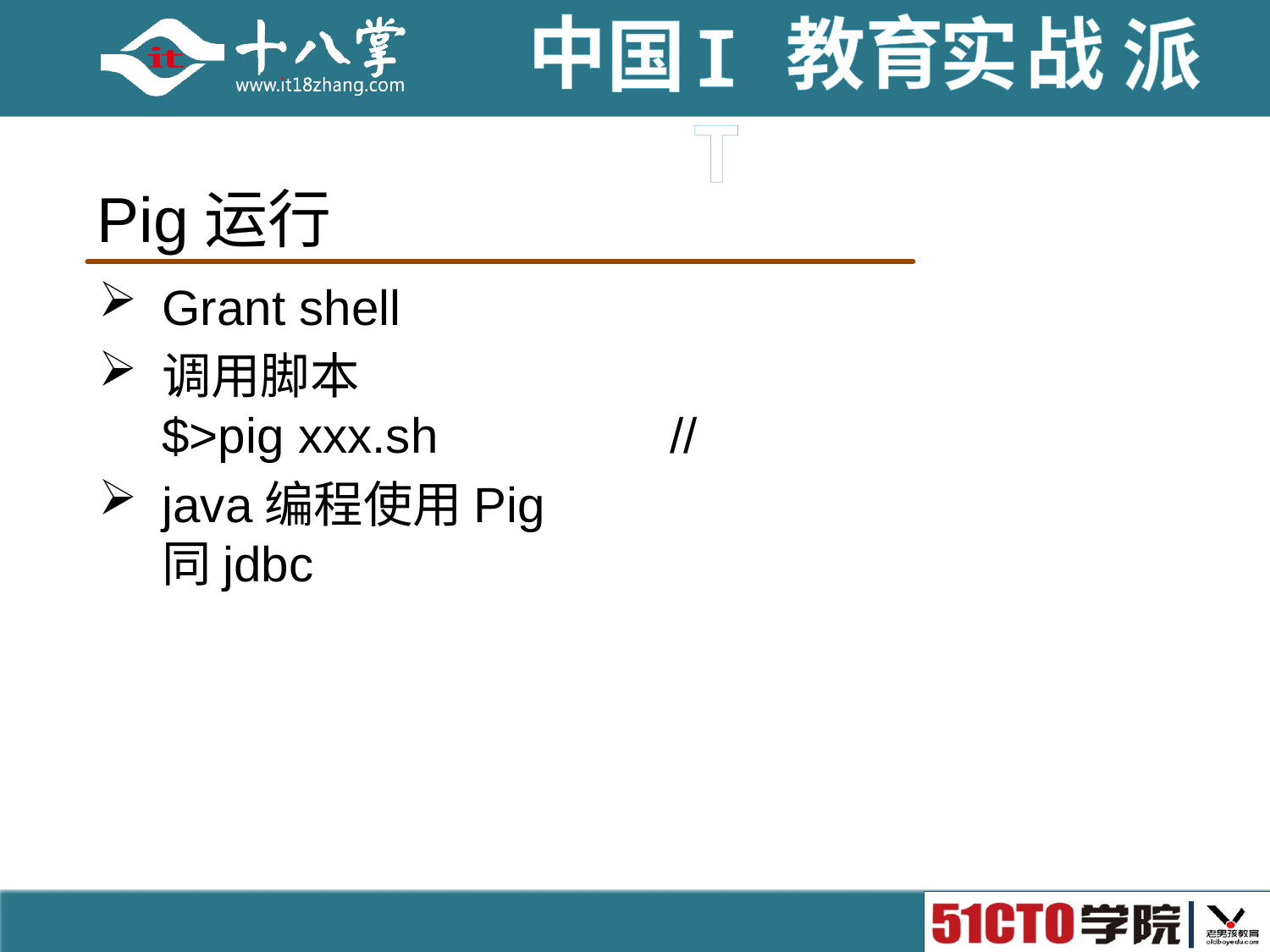

# Pig运行
Grant shell
调用脚本
$>pig xxx.sh		//
java编程使用Pig
同jdbc